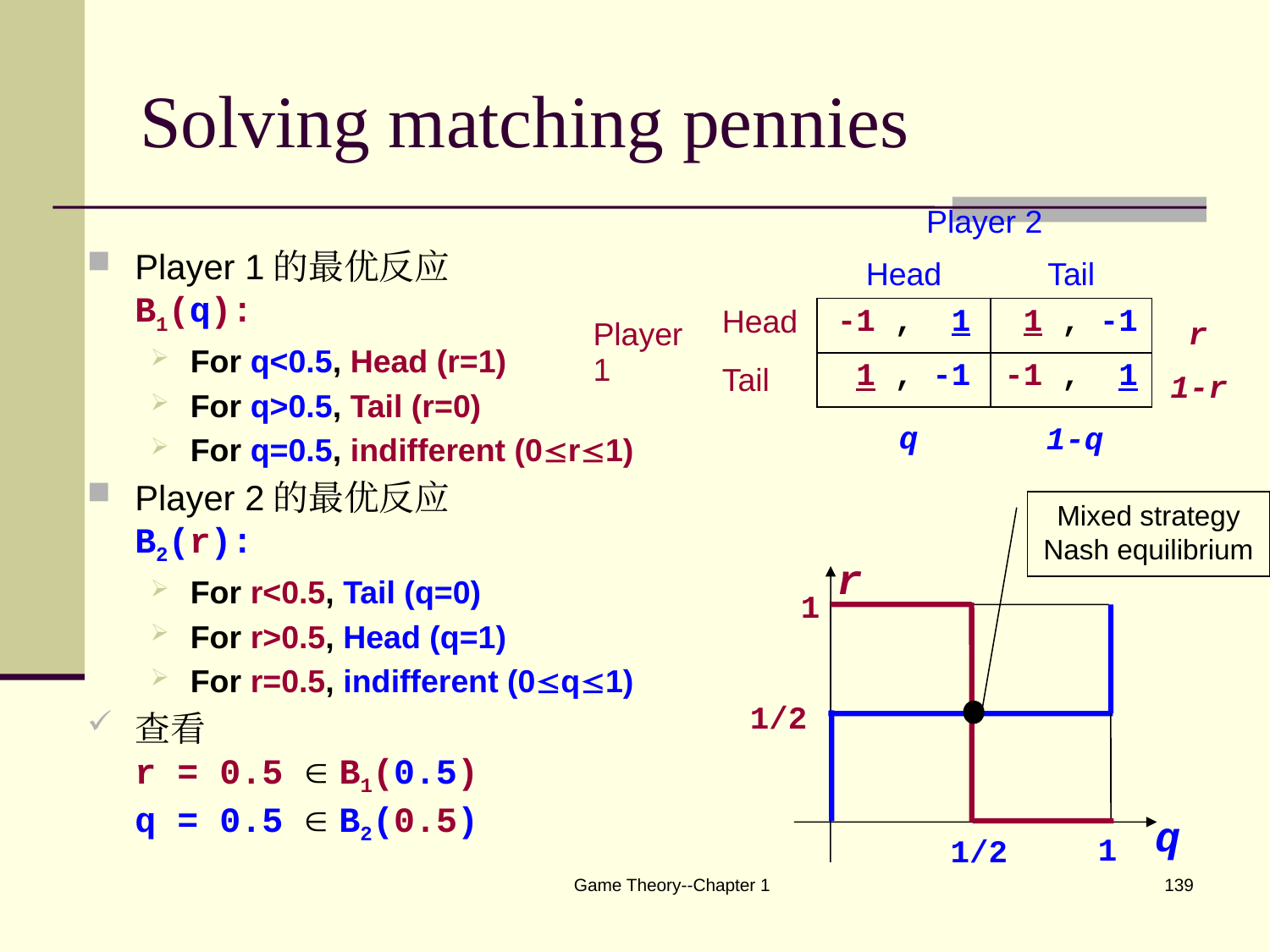

# Solving matching pennies
|  |  |  | Player 2 |  |
| --- | --- | --- | --- | --- |
|  |  |  | Head | Tail |
| Player 1 | Head |  | -1 , 1 | 1 , -1 |
|  | Tail |  | 1 , -1 | -1 , 1 |
Player 1的最优反应
B1(q):
For q<0.5, Head (r=1)
For q>0.5, Tail (r=0)
For q=0.5, indifferent (0≤r≤1)
Player 2的最优反应
B2(r):
For r<0.5, Tail (q=0)
For r>0.5, Head (q=1)
For r=0.5, indifferent (0≤q≤1)
查看
r = 0.5 ∈ B1(0.5)
q = 0.5 ∈ B2(0.5)
r
1-r
q
1-q
Mixed strategy Nash equilibrium
r

1
1/2
q

1
1/2

Game Theory--Chapter 1
139